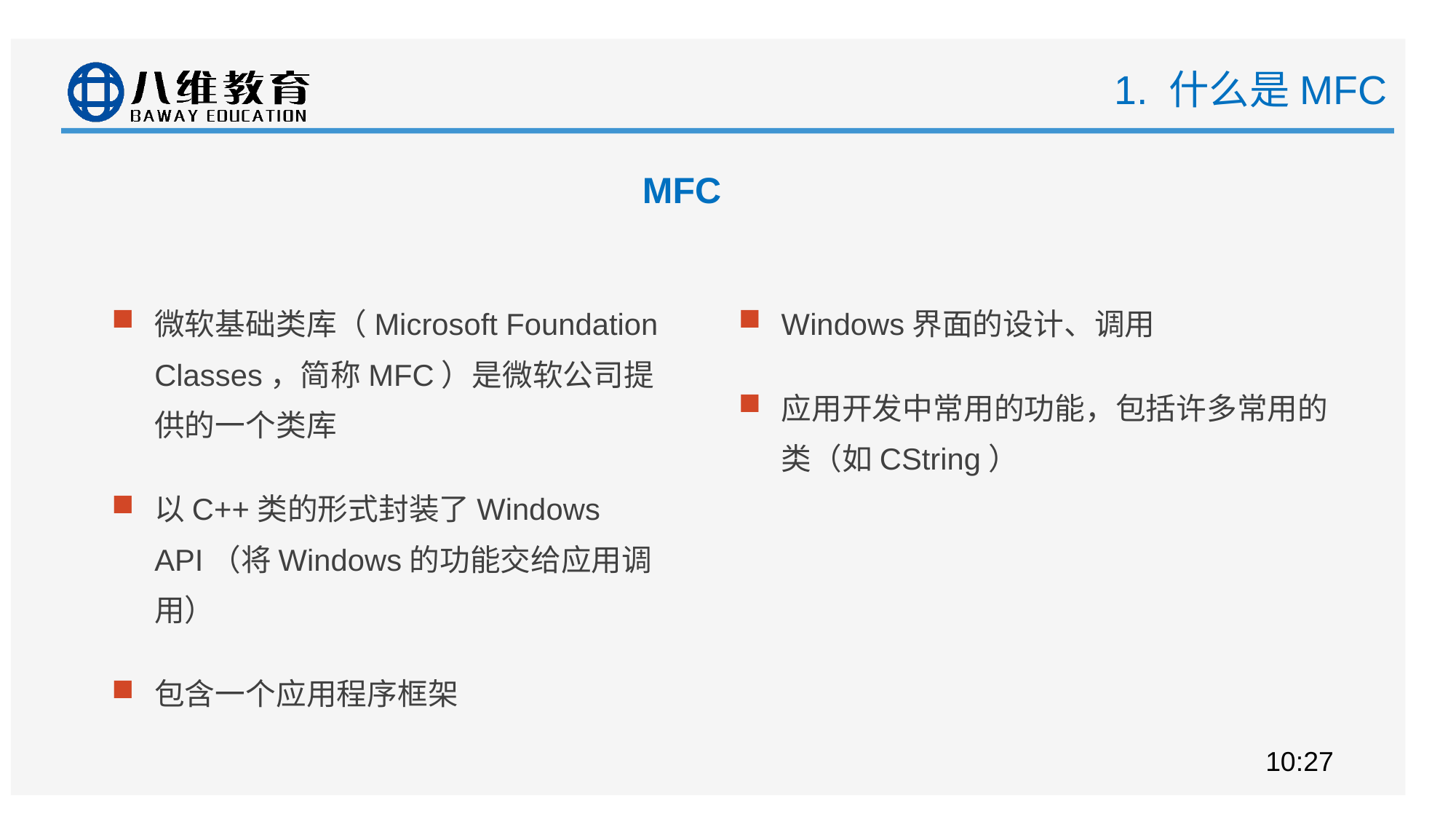

# 1. 什么是MFC
MFC

微软基础类库（Microsoft Foundation Classes，简称MFC）是微软公司提供的一个类库
以C++类的形式封装了Windows API（将Windows的功能交给应用调用）
包含一个应用程序框架
Windows界面的设计、调用
应用开发中常用的功能，包括许多常用的类（如CString）